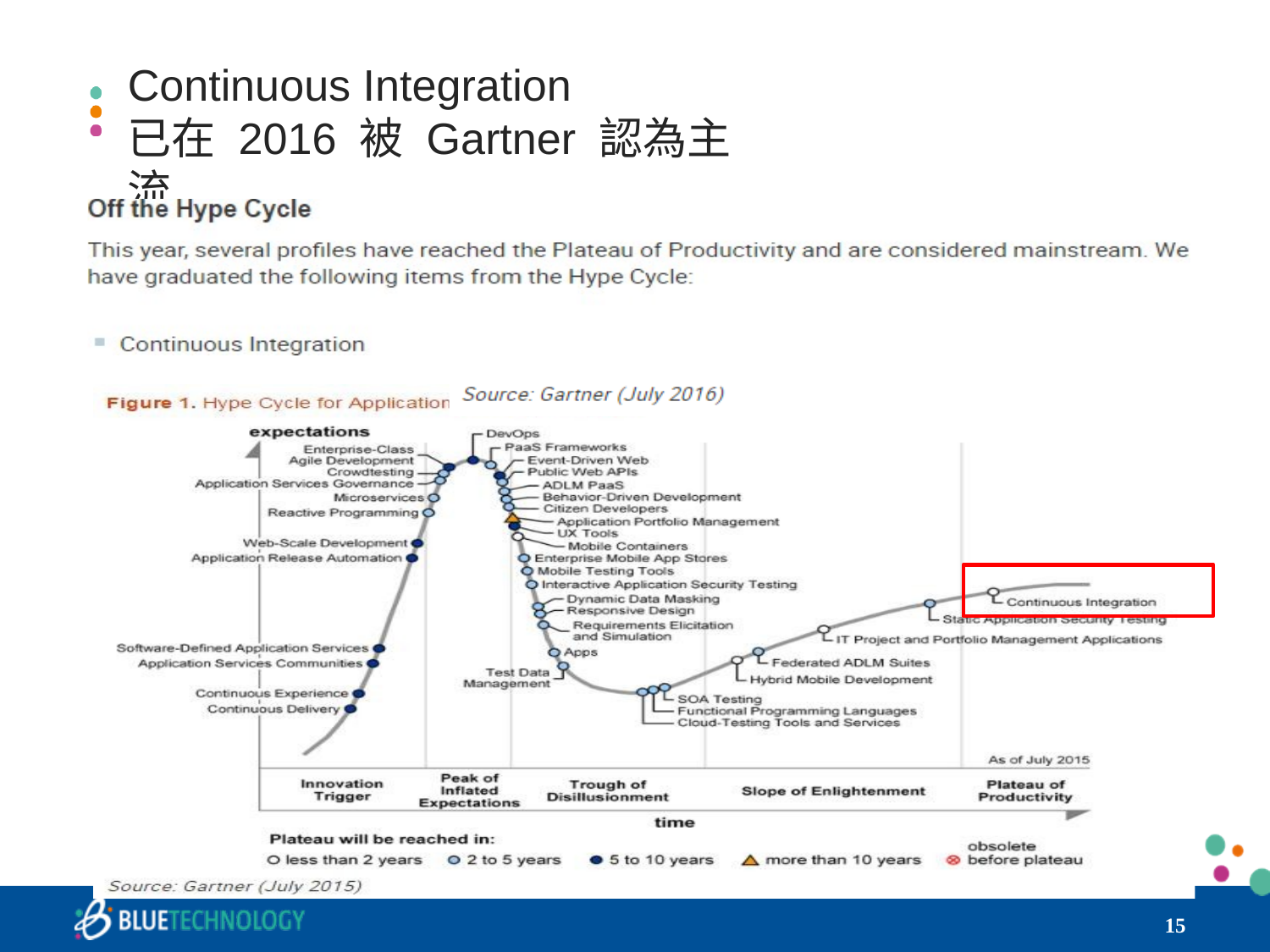

# Continuous Integration
已在 2016 被 Gartner 認為主流

15